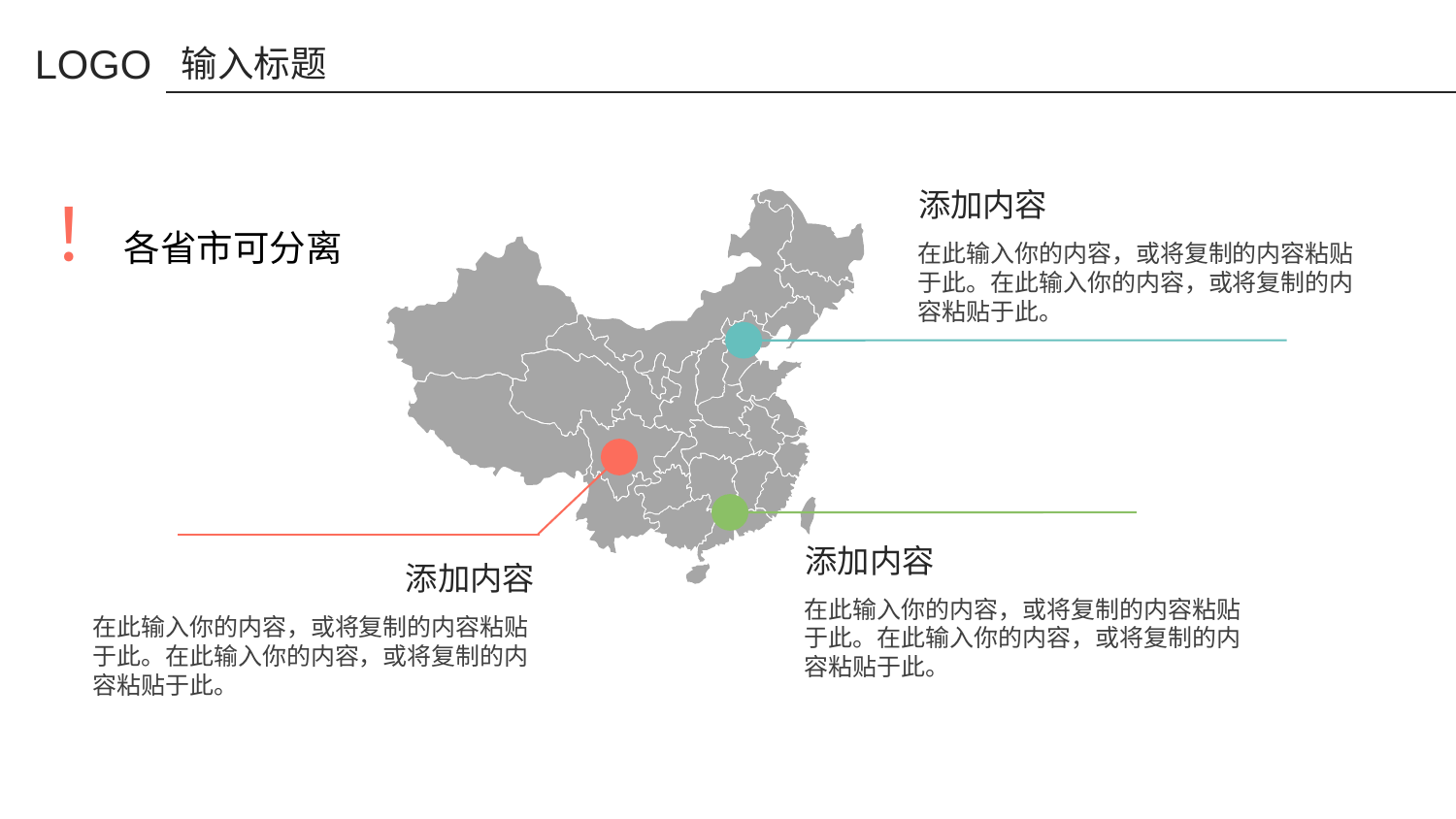

LOGO
输入标题
添加内容
在此输入你的内容，或将复制的内容粘贴于此。在此输入你的内容，或将复制的内容粘贴于此。
！各省市可分离

添加内容
在此输入你的内容，或将复制的内容粘贴于此。在此输入你的内容，或将复制的内容粘贴于此。
添加内容
在此输入你的内容，或将复制的内容粘贴于此。在此输入你的内容，或将复制的内容粘贴于此。